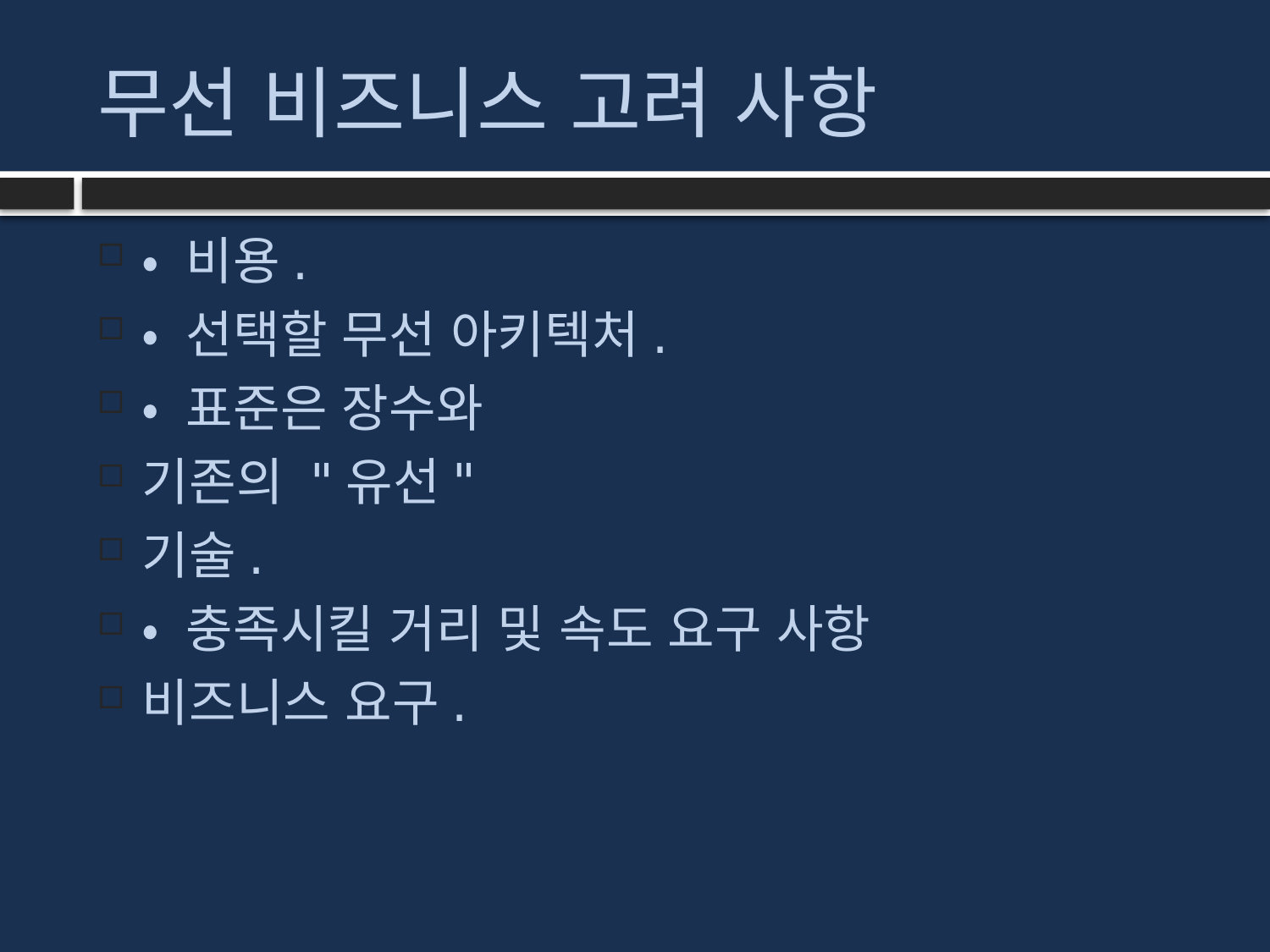

# 무선 비즈니스 고려 사항
• 비용.
• 선택할 무선 아키텍처.
• 표준은 장수와
기존의 "유선"
기술.
• 충족시킬 거리 및 속도 요구 사항
비즈니스 요구.